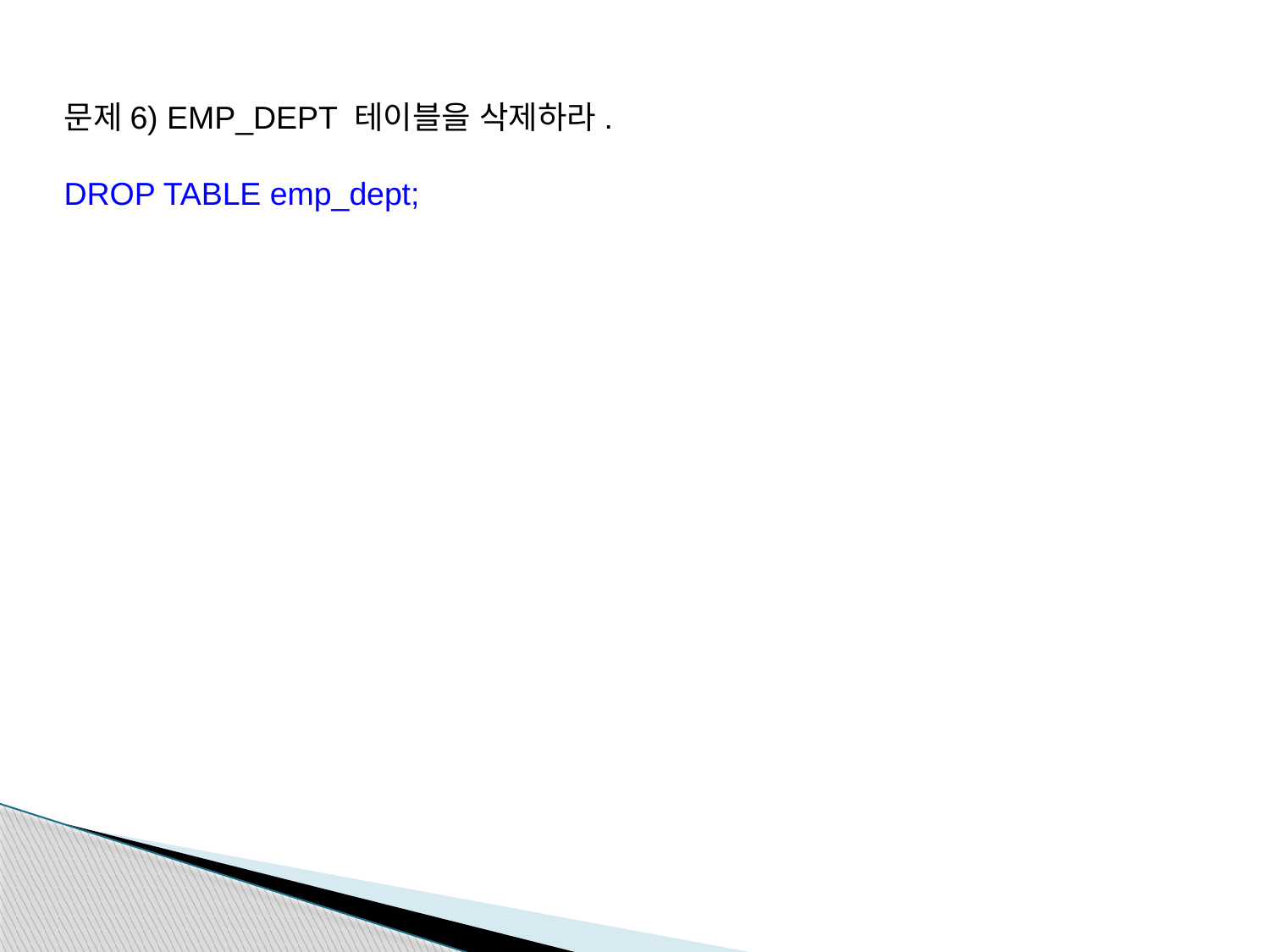

문제6) EMP_DEPT 테이블을 삭제하라.

DROP TABLE emp_dept;